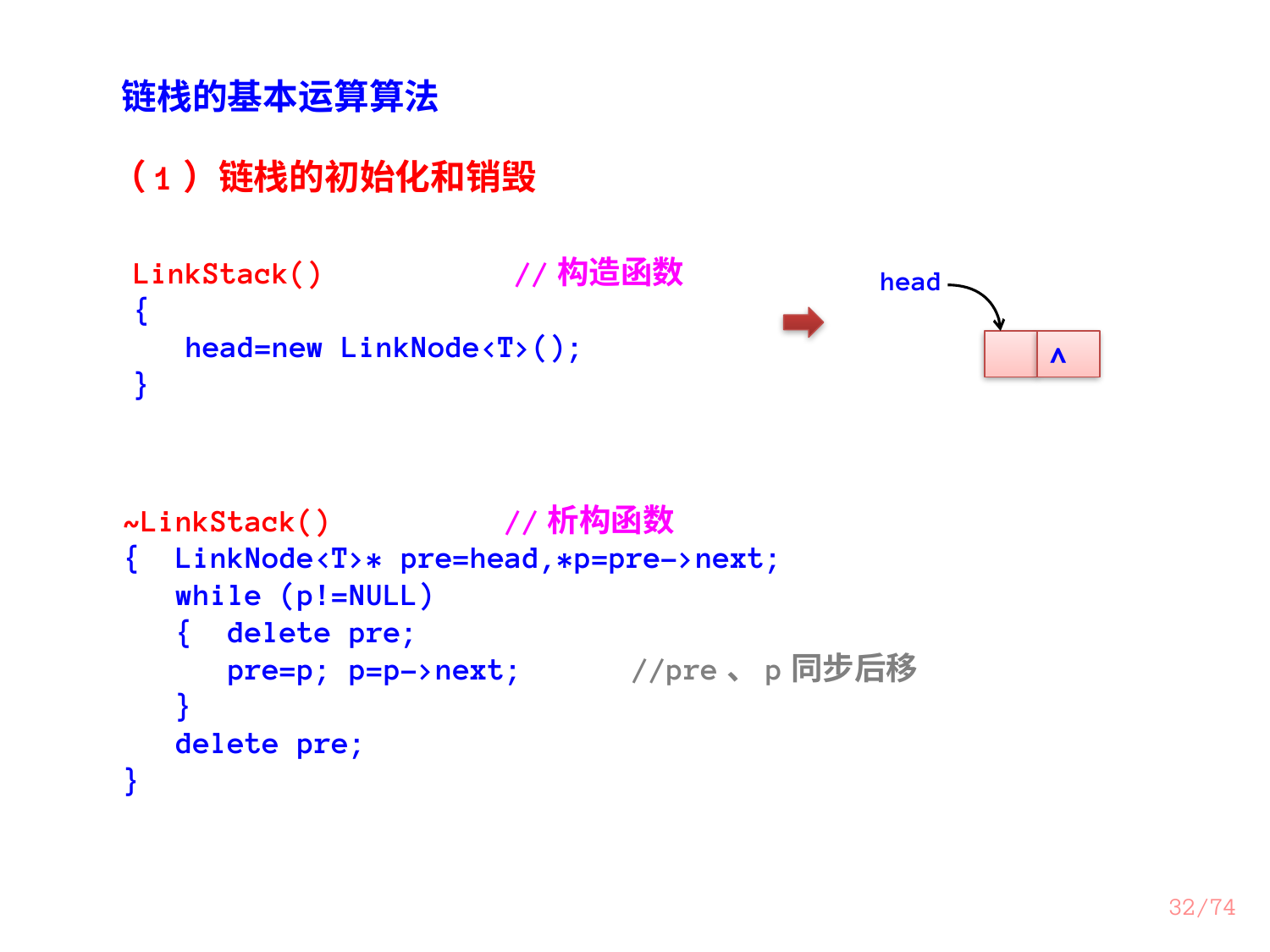

链栈的基本运算算法
（1）链栈的初始化和销毁
LinkStack()		//构造函数
{
   head=new LinkNode<T>();
}
head

∧

~LinkStack()		//析构函数
{  LinkNode<T>* pre=head,*p=pre->next;
   while (p!=NULL)
   {  delete pre;
      pre=p; p=p->next;	//pre、p同步后移
   }
   delete pre;
}
32/74